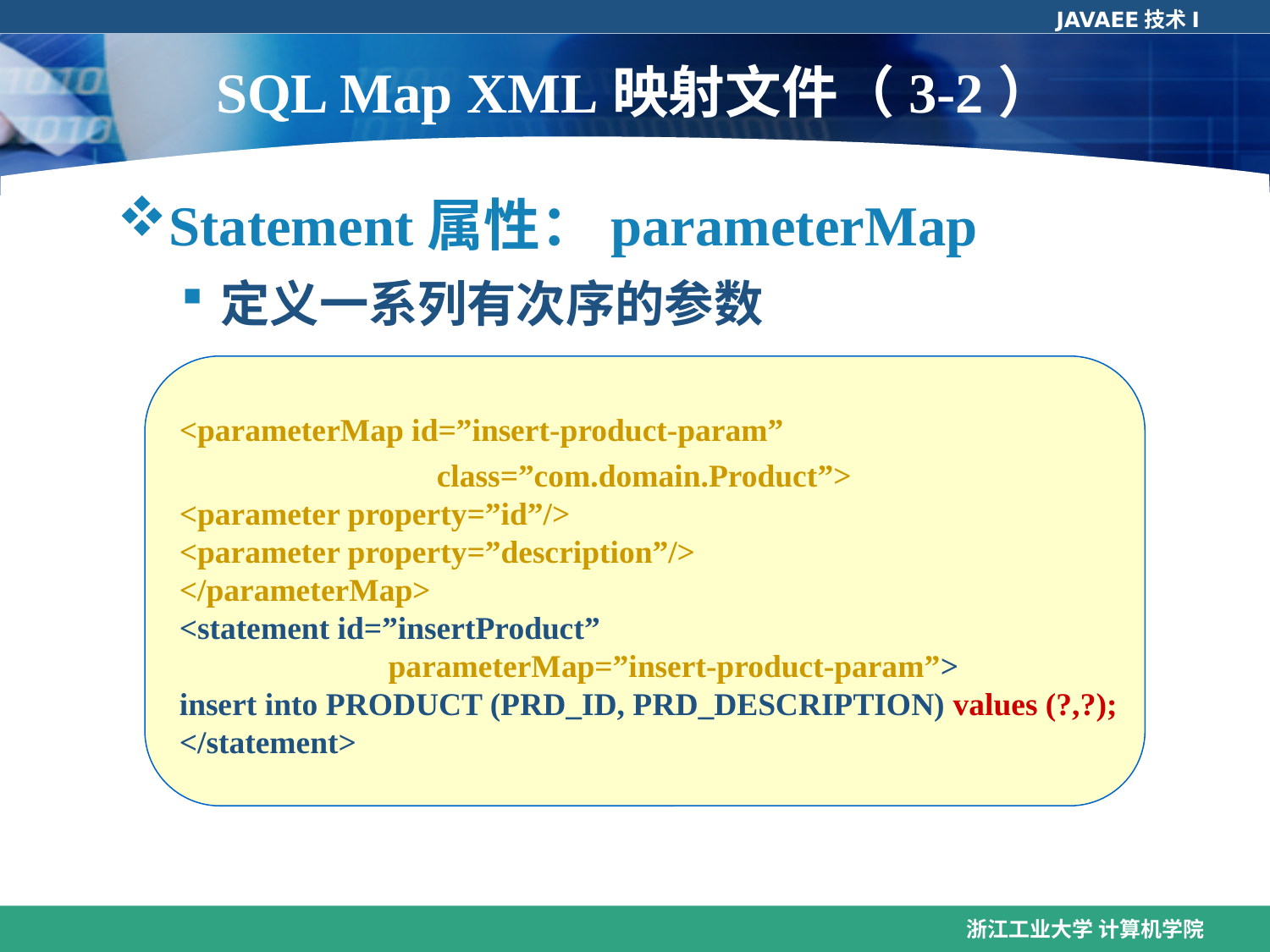

# SQL Map XML映射文件（3-2）
Statement属性：parameterMap
定义一系列有次序的参数
<parameterMap id=”insert-product-param”
                                class=”com.domain.Product”>
<parameter property=”id”/>
<parameter property=”description”/>
</parameterMap>
<statement id=”insertProduct”
                          parameterMap=”insert-product-param”>
insert into PRODUCT (PRD_ID, PRD_DESCRIPTION) values (?,?);
</statement>